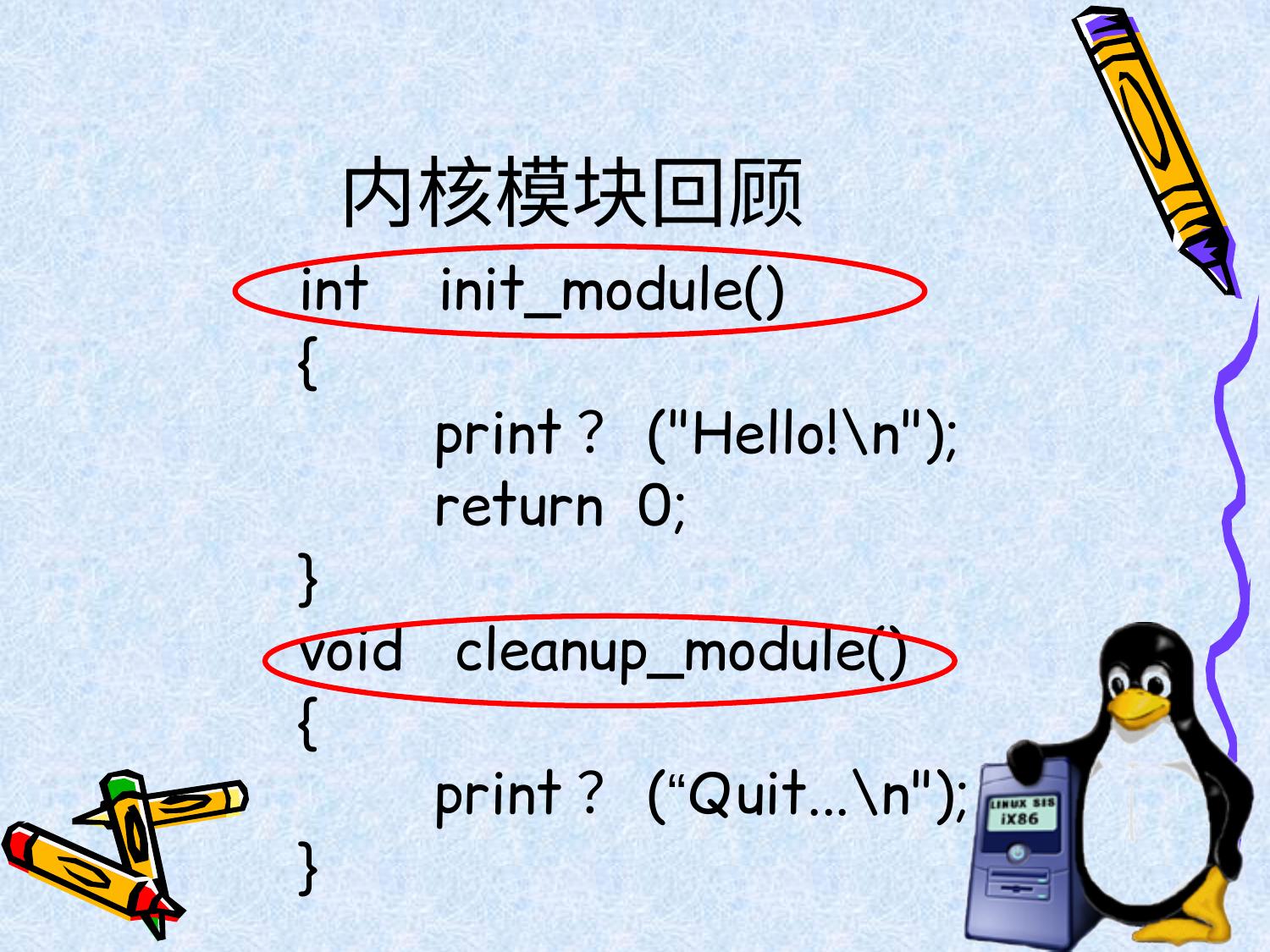

# 内核模块回顾

int    init_module()
{
        print？("Hello!\n");
        return  0;
}
void   cleanup_module()
{
        print？(“Quit...\n");
}